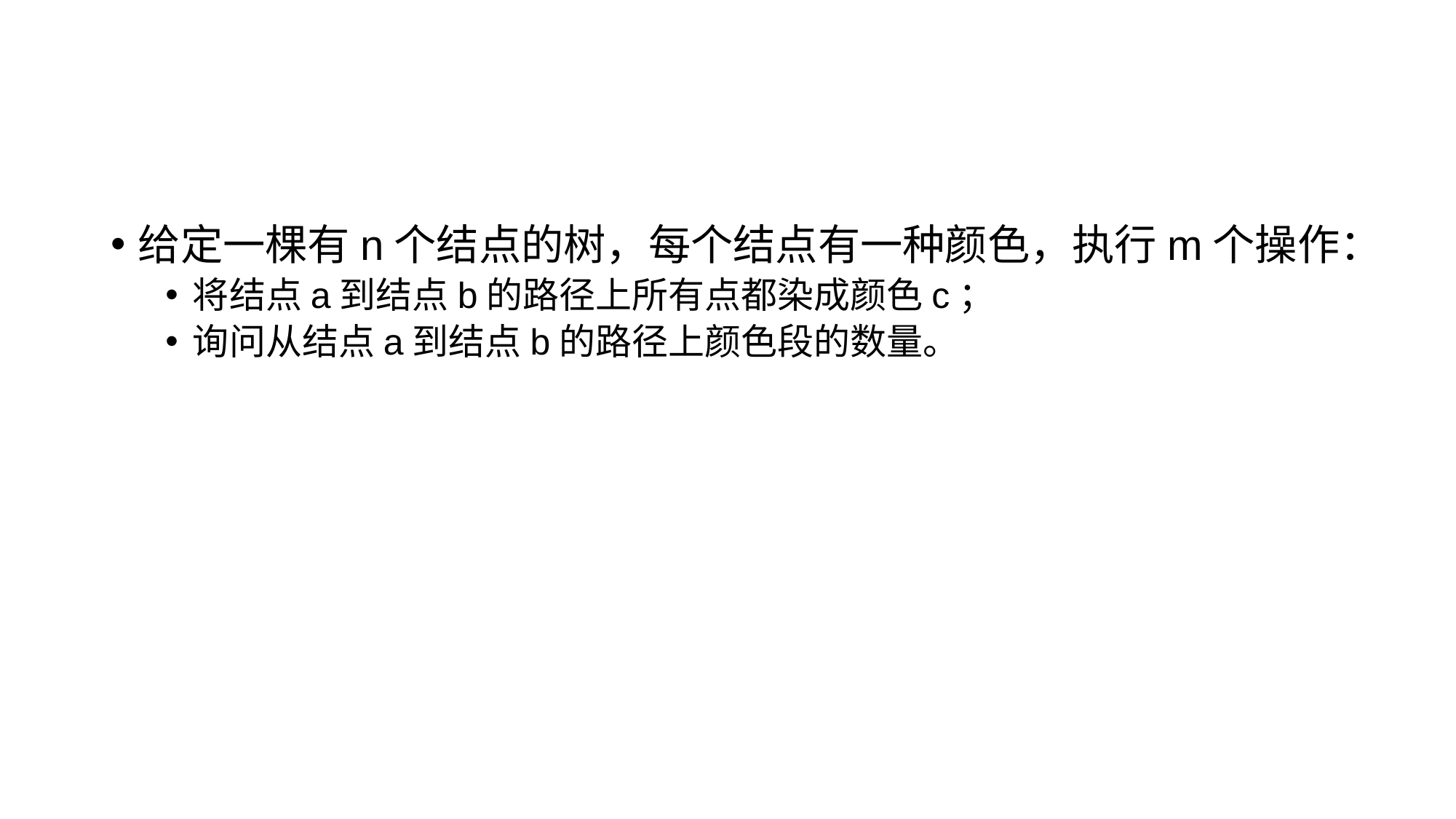

#
给定一棵有n个结点的树，每个结点有一种颜色，执行m个操作：
将结点a到结点b的路径上所有点都染成颜色c；
询问从结点a到结点b的路径上颜色段的数量。